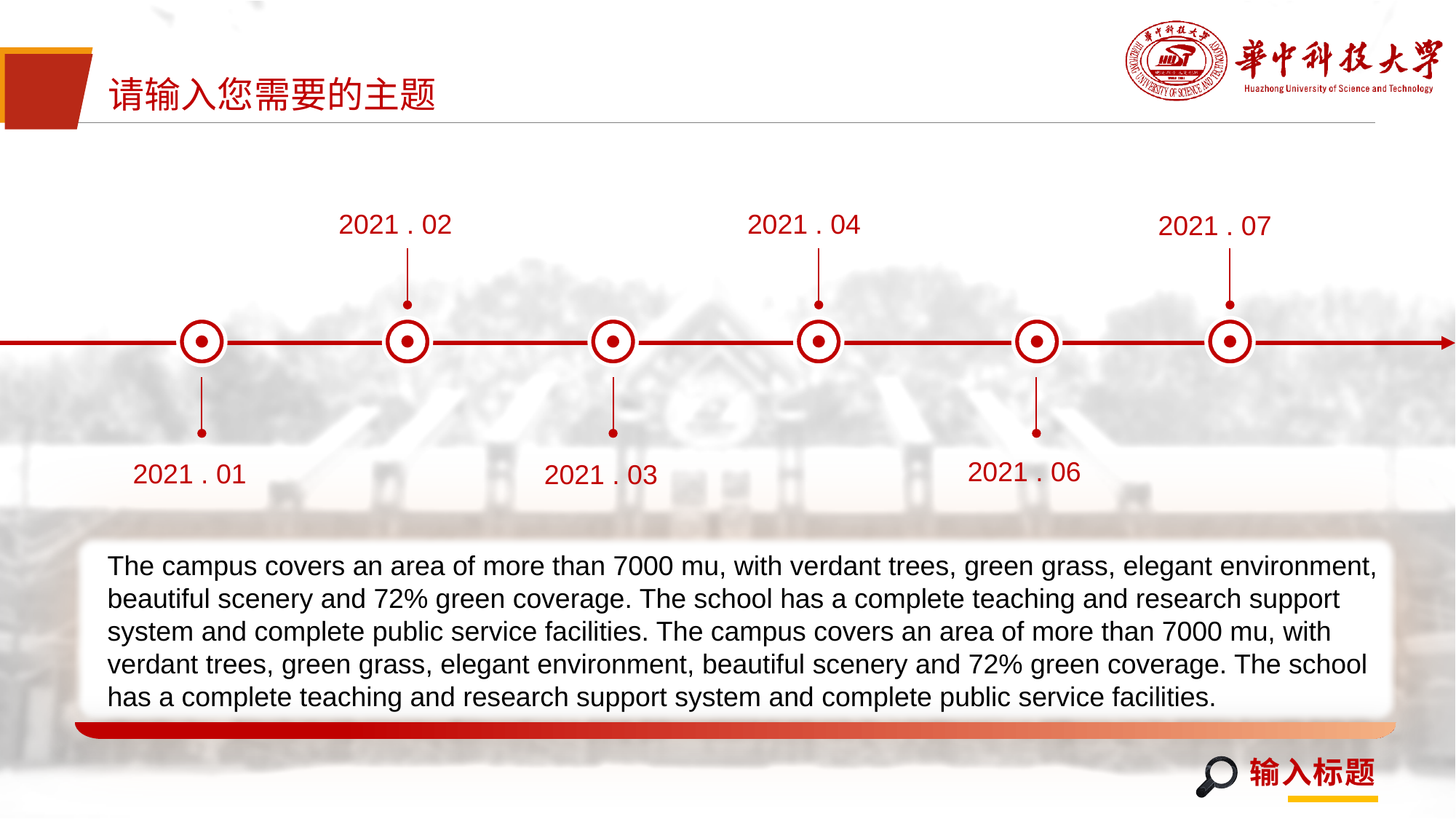

请输入您需要的主题
2021 . 04
2021 . 02
2021 . 07

2021 . 06
2021 . 01
2021 . 03

The campus covers an area of more than 7000 mu, with verdant trees, green grass, elegant environment, beautiful scenery and 72% green coverage. The school has a complete teaching and research support system and complete public service facilities. The campus covers an area of more than 7000 mu, with verdant trees, green grass, elegant environment, beautiful scenery and 72% green coverage. The school has a complete teaching and research support system and complete public service facilities.

输入标题